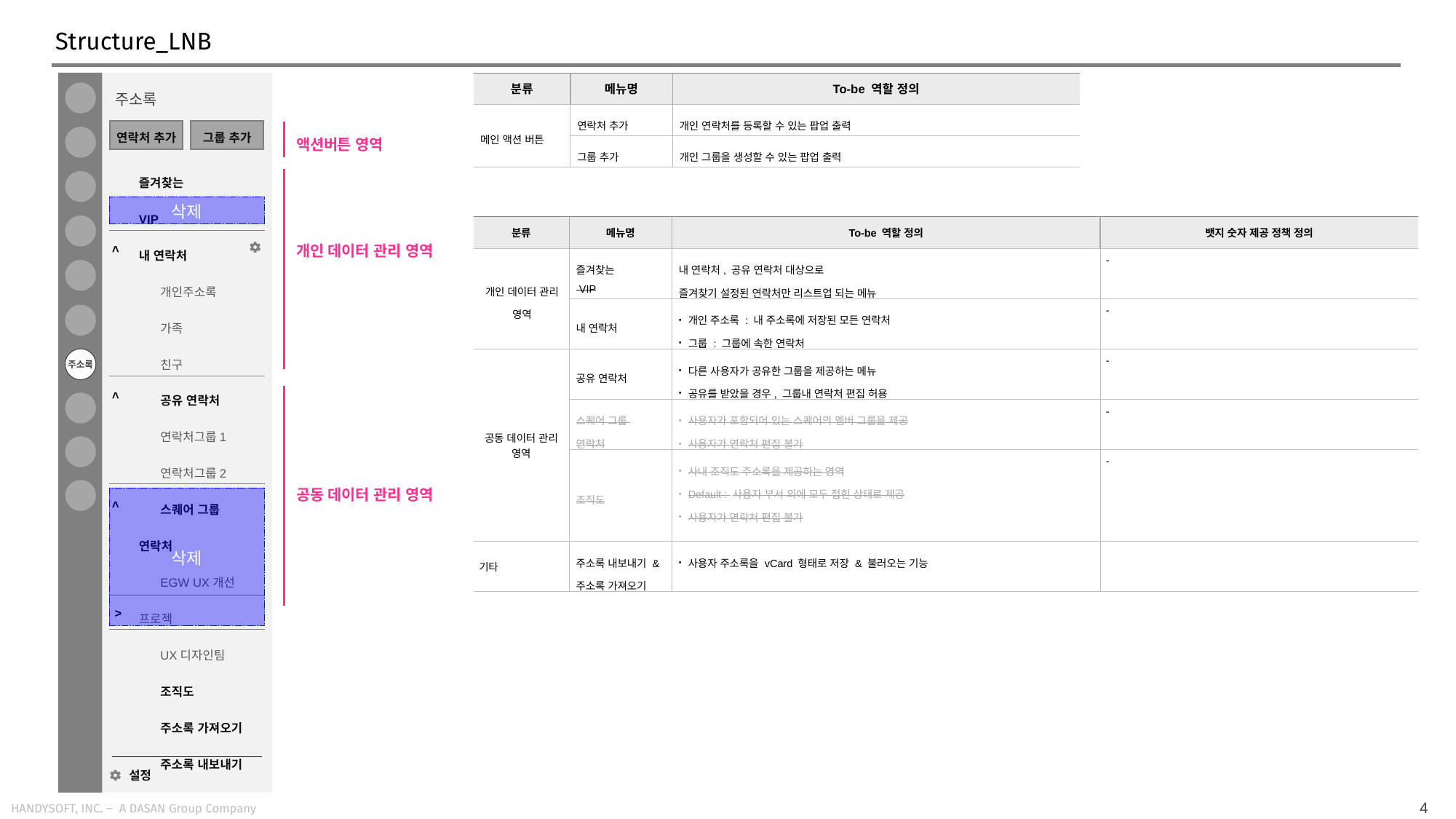

Structure_LNB

| 분류 | 메뉴명 | To-be 역할 정의 |
| --- | --- | --- |
| 메인 액션 버튼 | 연락처 추가 | 개인 연락처를 등록할 수 있는 팝업 출력 |
|  | 그룹 추가 | 개인 그룹을 생성할 수 있는 팝업 출력 |

주소록

주소록
연락처 추가
그룹 추가

액션버튼 영역
즐겨찾는
VIP
내 연락처
개인주소록
가족
친구
공유 연락처
연락처그룹1
연락처그룹2
스퀘어 그룹 연락처
EGW UX개선 프로젝
UX디자인팀
조직도
주소록 가져오기
주소록 내보내기
삭제
| 분류 | 메뉴명 | To-be 역할 정의 | 뱃지 숫자 제공 정책 정의 |
| --- | --- | --- | --- |
| 개인 데이터 관리 영역 | 즐겨찾는 VIP | 내 연락처, 공유 연락처 대상으로 즐겨찾기 설정된 연락처만 리스트업 되는 메뉴 | - |
|  | 내 연락처 | 개인 주소록 : 내 주소록에 저장된 모든 연락처 그룹 : 그룹에 속한 연락처 | - |
| 공동 데이터 관리 영역 | 공유 연락처 | 다른 사용자가 공유한 그룹을 제공하는 메뉴 공유를 받았을 경우, 그룹내 연락처 편집 허용 | - |
|  | 스퀘어 그룹 연락처 | 사용자가 포함되어 있는 스퀘어의 멤버 그룹을 제공 사용자가 연락처 편집 불가 | - |
|  | 조직도 | 사내 조직도 주소록을 제공하는 영역 Default : 사용자 부서 외에 모두 접힌 상태로 제공 사용자가 연락처 편집 불가 | - |
| 기타 | 주소록 내보내기 & 주소록 가져오기 | 사용자 주소록을 vCard 형태로 저장 & 불러오는 기능 |  |
>
개인 데이터 관리 영역

>

공동 데이터 관리 영역
삭제
>
>
설정